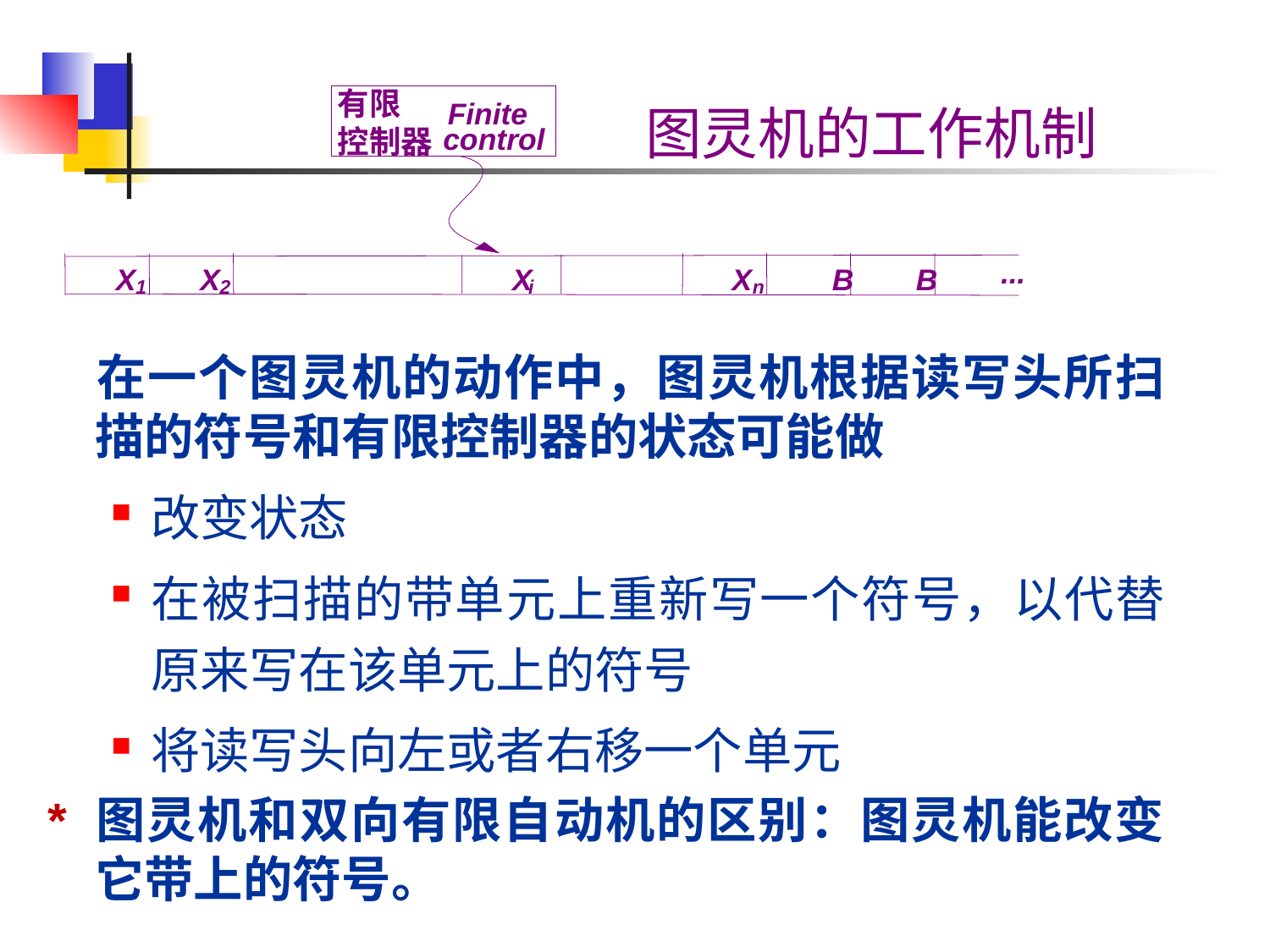

# 图灵机的工作机制
有限
控制器

Finite
control

...

X
X
X
X
B
B
1
2
i
n

	在一个图灵机的动作中，图灵机根据读写头所扫描的符号和有限控制器的状态可能做
改变状态
在被扫描的带单元上重新写一个符号，以代替原来写在该单元上的符号
将读写头向左或者右移一个单元
* 图灵机和双向有限自动机的区别：图灵机能改变它带上的符号。
5